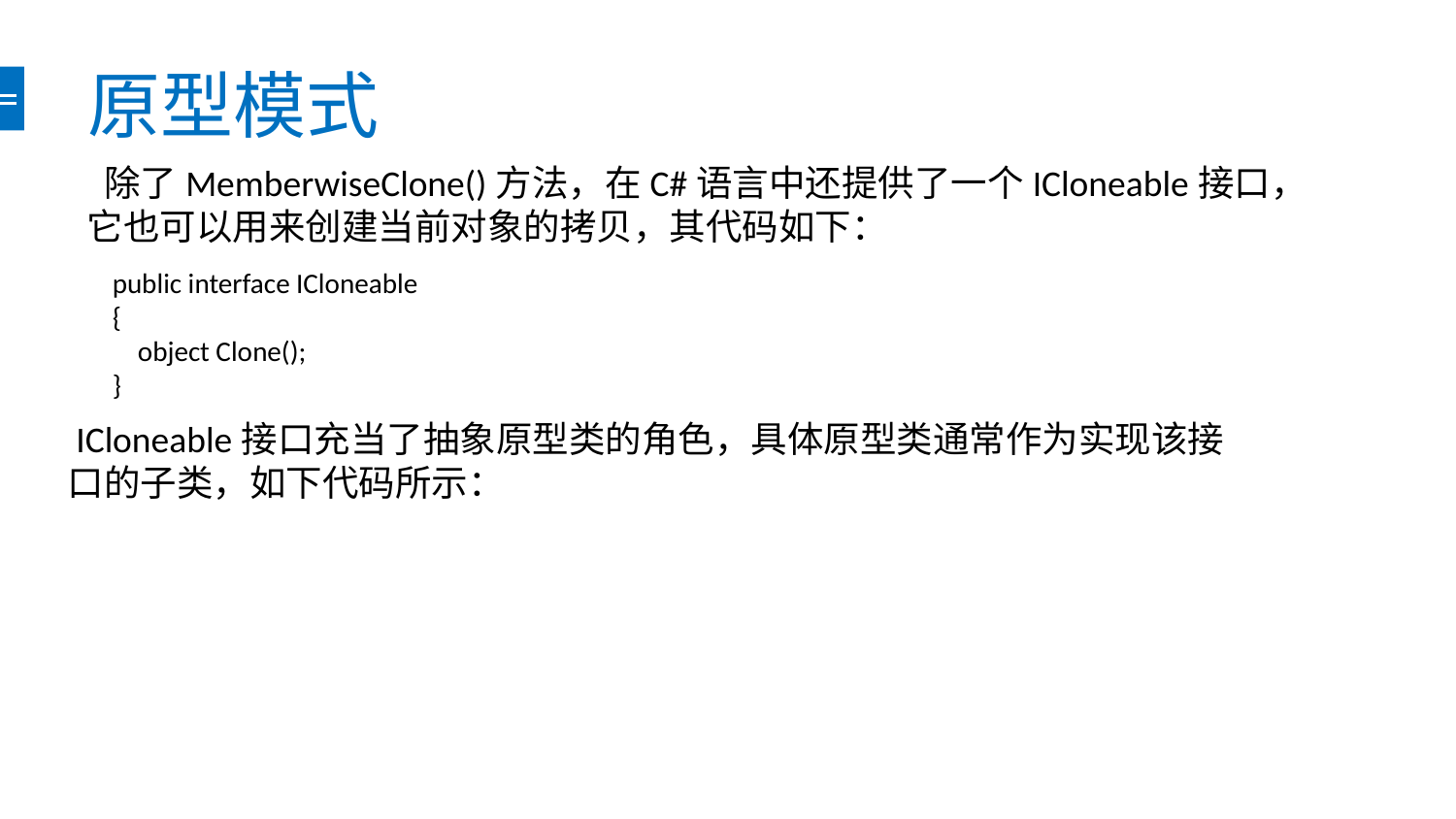

# 原型模式
 除了MemberwiseClone()方法，在C#语言中还提供了一个ICloneable接口，它也可以用来创建当前对象的拷贝，其代码如下：
    public interface ICloneable
    {
        object Clone();
    }
 ICloneable接口充当了抽象原型类的角色，具体原型类通常作为实现该接口的子类，如下代码所示：